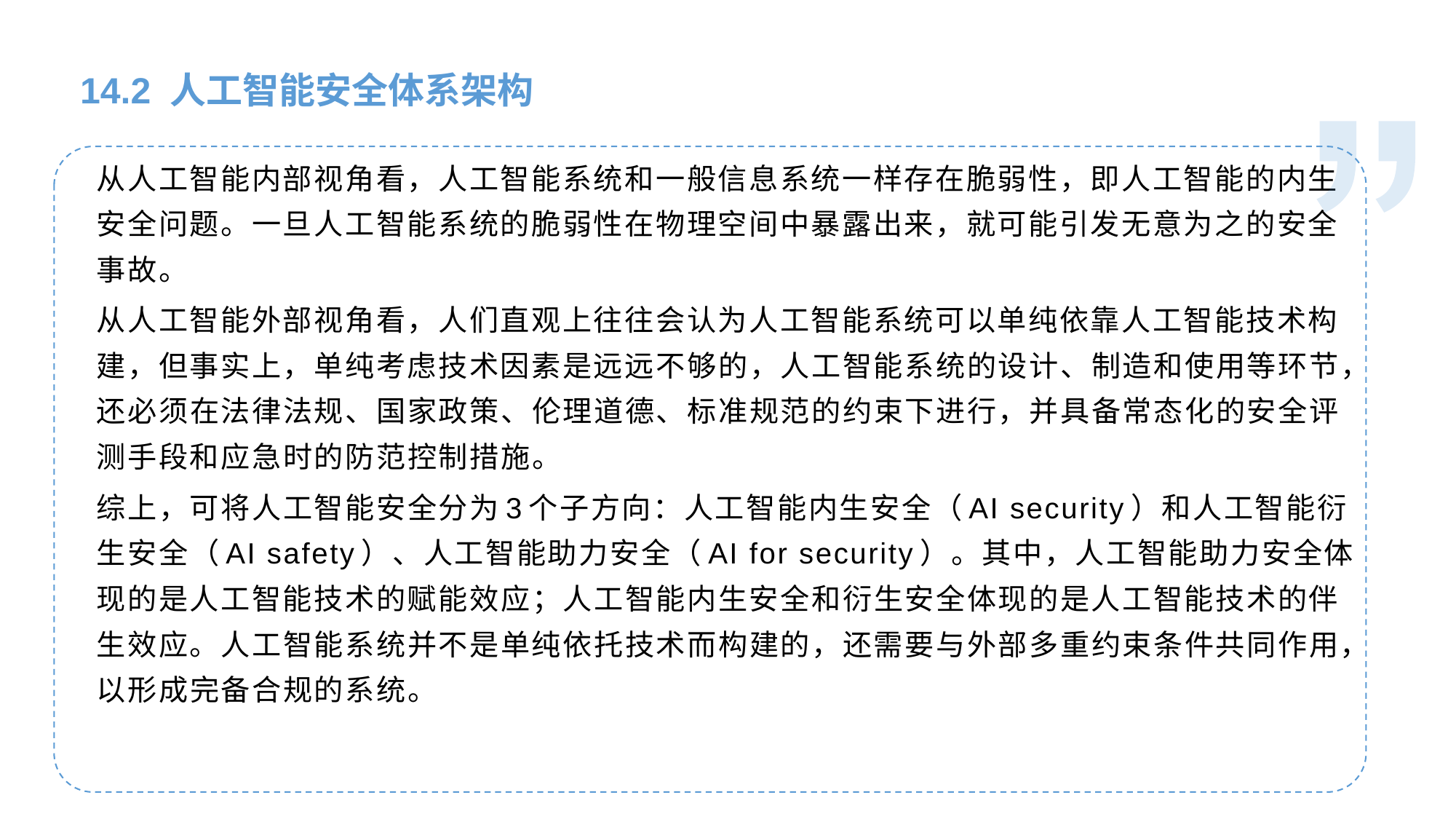

人工智能基础
14.2 人工智能安全体系架构

从人工智能内部视角看，人工智能系统和一般信息系统一样存在脆弱性，即人工智能的内生安全问题。一旦人工智能系统的脆弱性在物理空间中暴露出来，就可能引发无意为之的安全事故。
从人工智能外部视角看，人们直观上往往会认为人工智能系统可以单纯依靠人工智能技术构建，但事实上，单纯考虑技术因素是远远不够的，人工智能系统的设计、制造和使用等环节，还必须在法律法规、国家政策、伦理道德、标准规范的约束下进行，并具备常态化的安全评测手段和应急时的防范控制措施。
综上，可将人工智能安全分为3个子方向：人工智能内生安全（AI security）和人工智能衍生安全（AI safety）、人工智能助力安全（AI for security）。其中，人工智能助力安全体现的是人工智能技术的赋能效应；人工智能内生安全和衍生安全体现的是人工智能技术的伴生效应。人工智能系统并不是单纯依托技术而构建的，还需要与外部多重约束条件共同作用，以形成完备合规的系统。